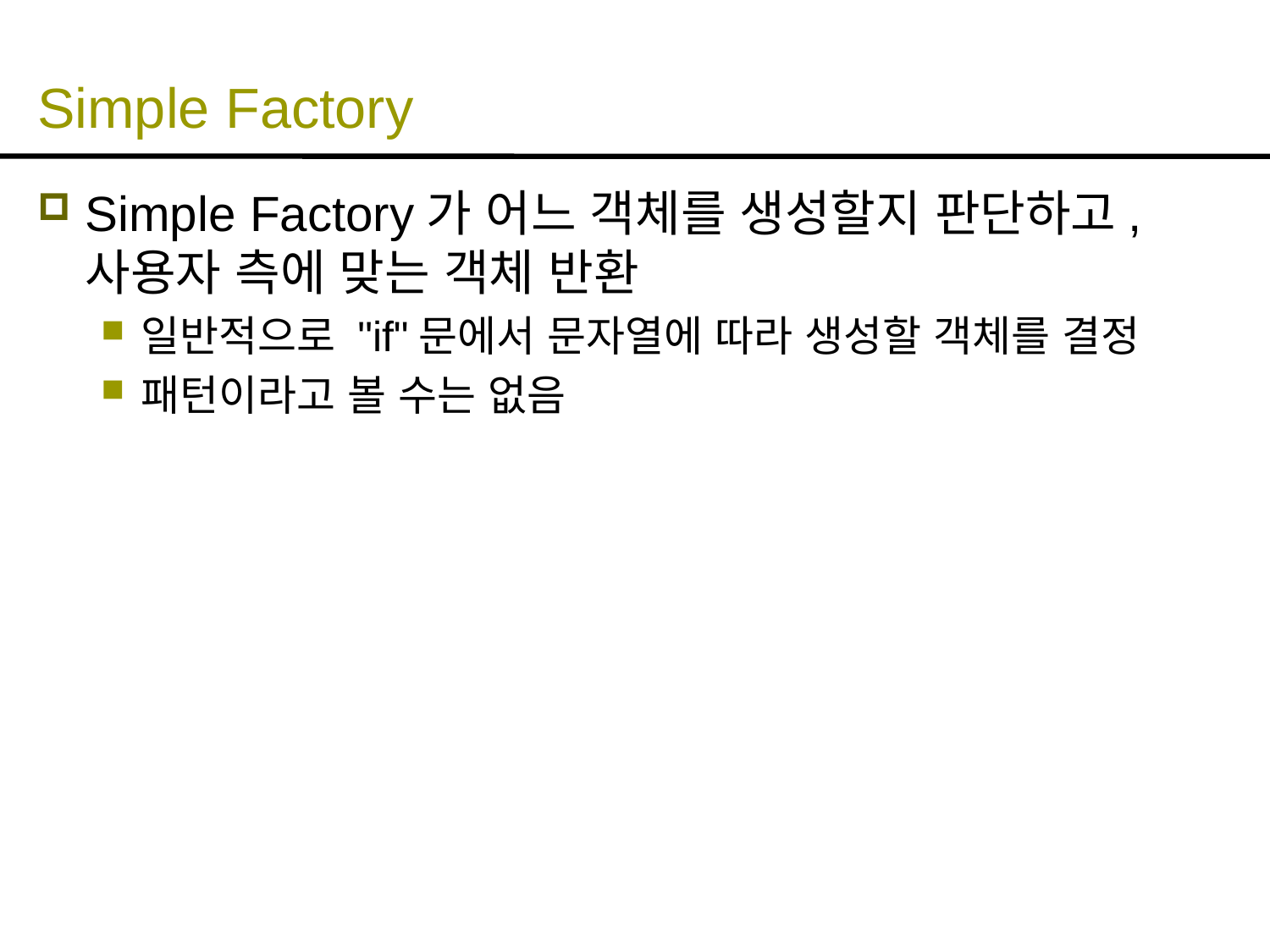

# Simple Factory
Simple Factory가 어느 객체를 생성할지 판단하고, 사용자 측에 맞는 객체 반환
일반적으로 "if"문에서 문자열에 따라 생성할 객체를 결정
패턴이라고 볼 수는 없음